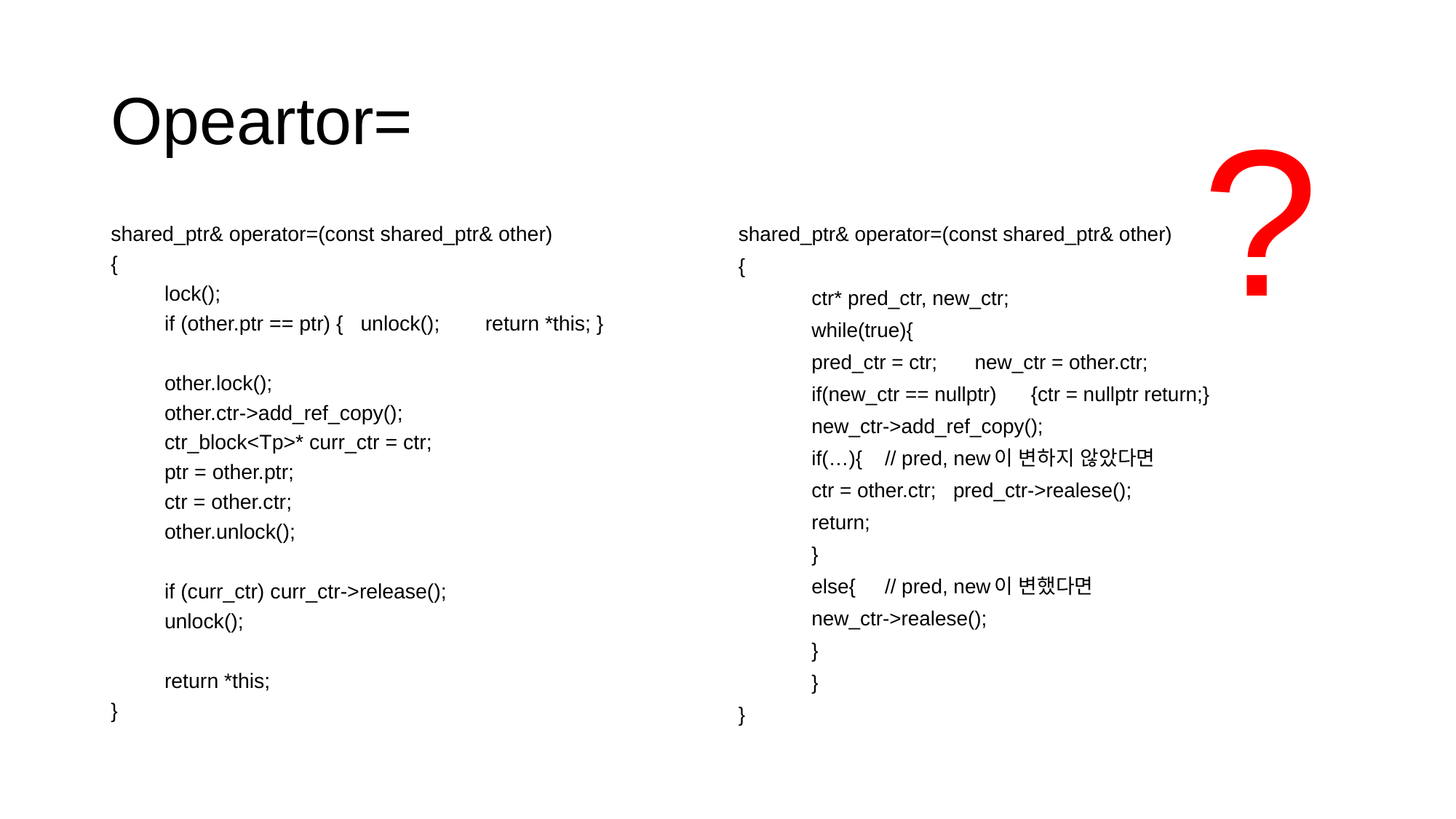

# Opeartor=
?
shared_ptr& operator=(const shared_ptr& other)
{
	lock();
	if (other.ptr == ptr) {   unlock();	return *this; }

	other.lock();
	other.ctr->add_ref_copy();
	ctr_block<Tp>* curr_ctr = ctr;
	ptr = other.ptr;
	ctr = other.ctr;
	other.unlock();

	if (curr_ctr) curr_ctr->release();
	unlock();

	return *this;
}
shared_ptr& operator=(const shared_ptr& other)
{
	ctr* pred_ctr, new_ctr;
	while(true){
		pred_ctr = ctr;	   new_ctr = other.ctr;
		if(new_ctr == nullptr) 	{ctr = nullptr return;}
		new_ctr->add_ref_copy();
		if(…){	// pred, new이 변하지 않았다면
			ctr = other.ctr;   pred_ctr->realese();
			return;
		}
		else{	// pred, new이 변했다면
			new_ctr->realese();
		}
	}
}